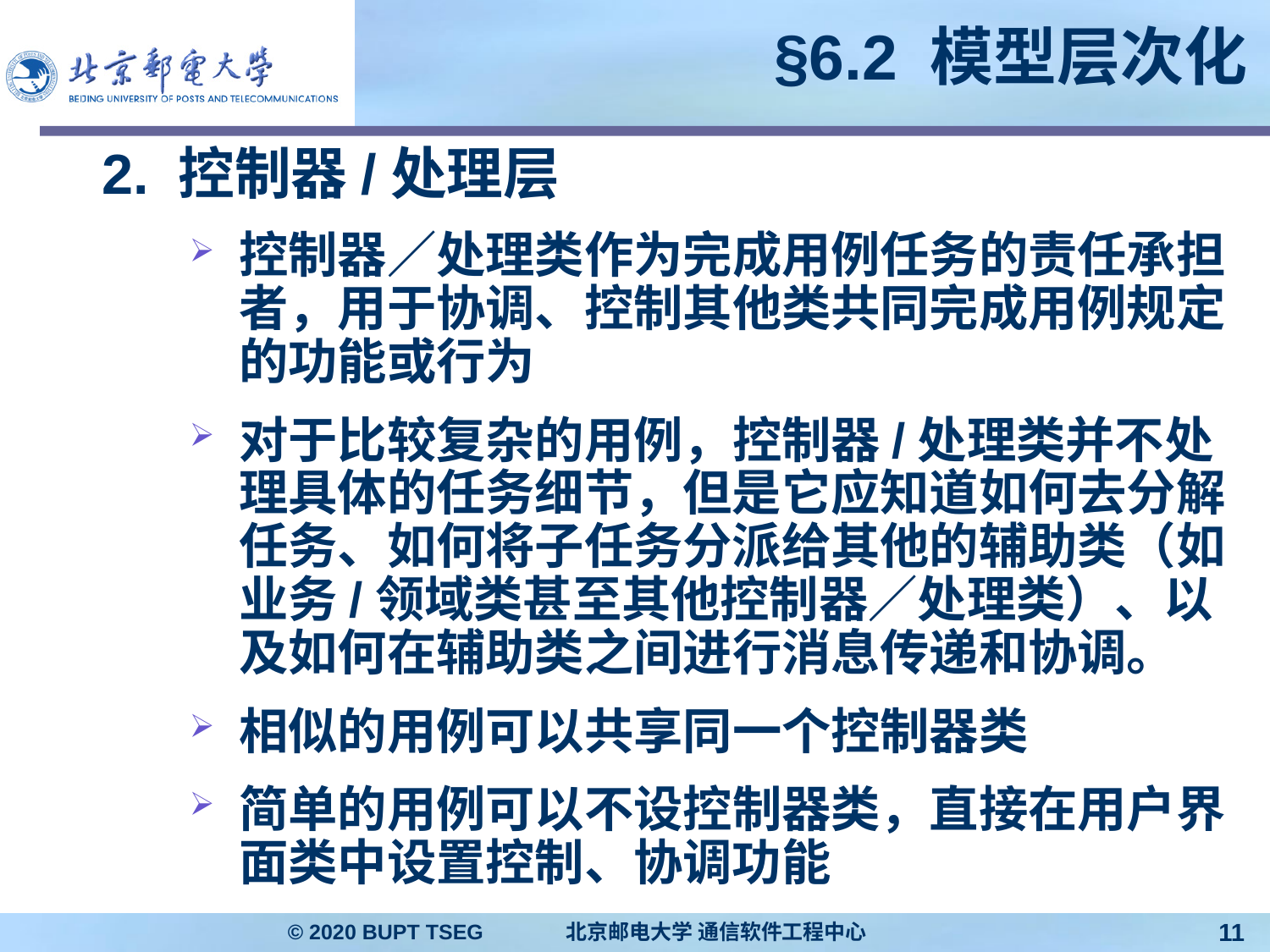

# §6.2 模型层次化
2. 控制器/处理层
控制器／处理类作为完成用例任务的责任承担者，用于协调、控制其他类共同完成用例规定的功能或行为
对于比较复杂的用例，控制器/处理类并不处理具体的任务细节，但是它应知道如何去分解任务、如何将子任务分派给其他的辅助类（如业务/领域类甚至其他控制器／处理类）、以及如何在辅助类之间进行消息传递和协调。
相似的用例可以共享同一个控制器类
简单的用例可以不设控制器类，直接在用户界面类中设置控制、协调功能
© 2020 BUPT TSEG             北京邮电大学 通信软件工程中心